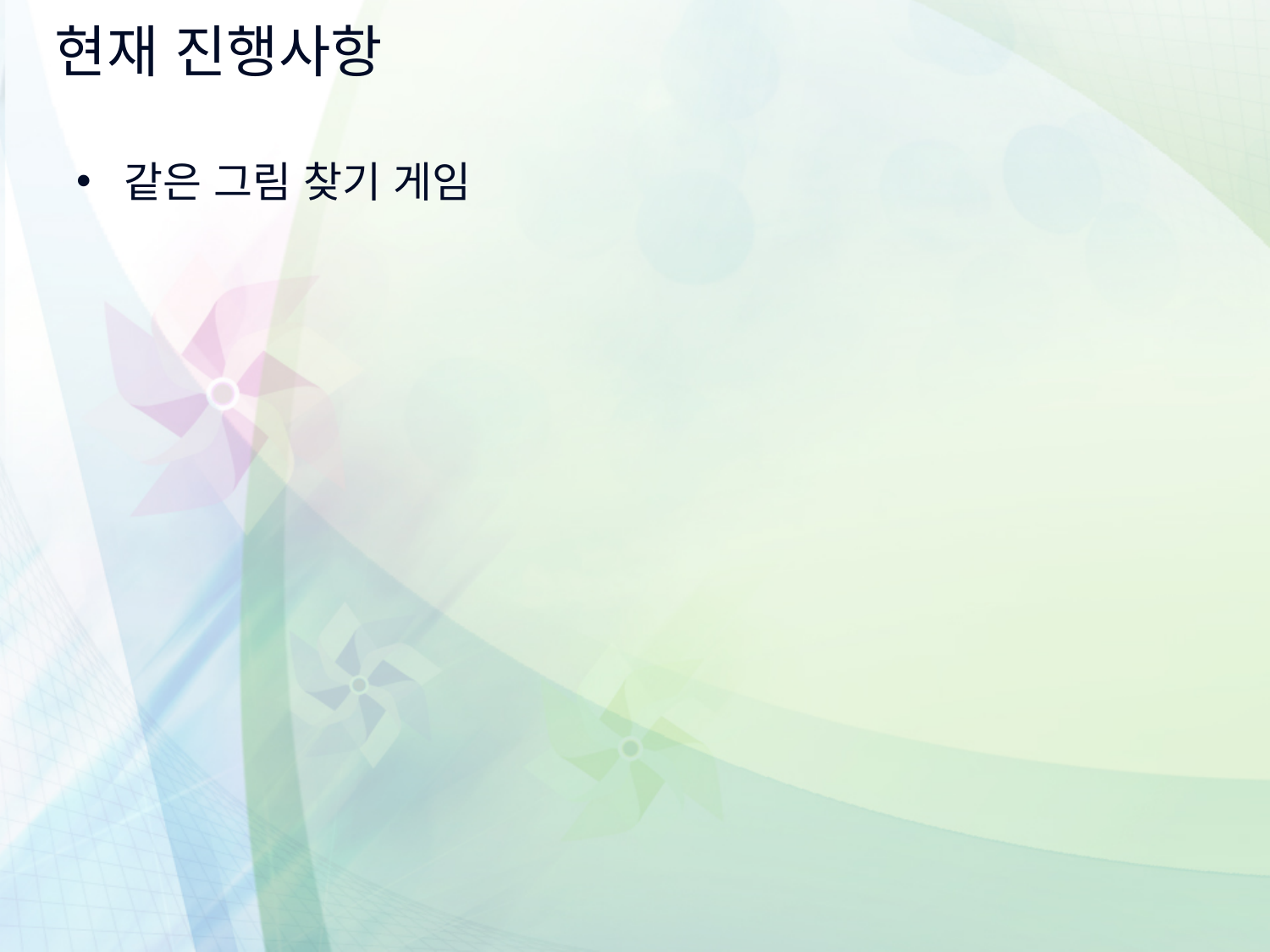

# 현재 진행사항
같은 그림 찾기 게임